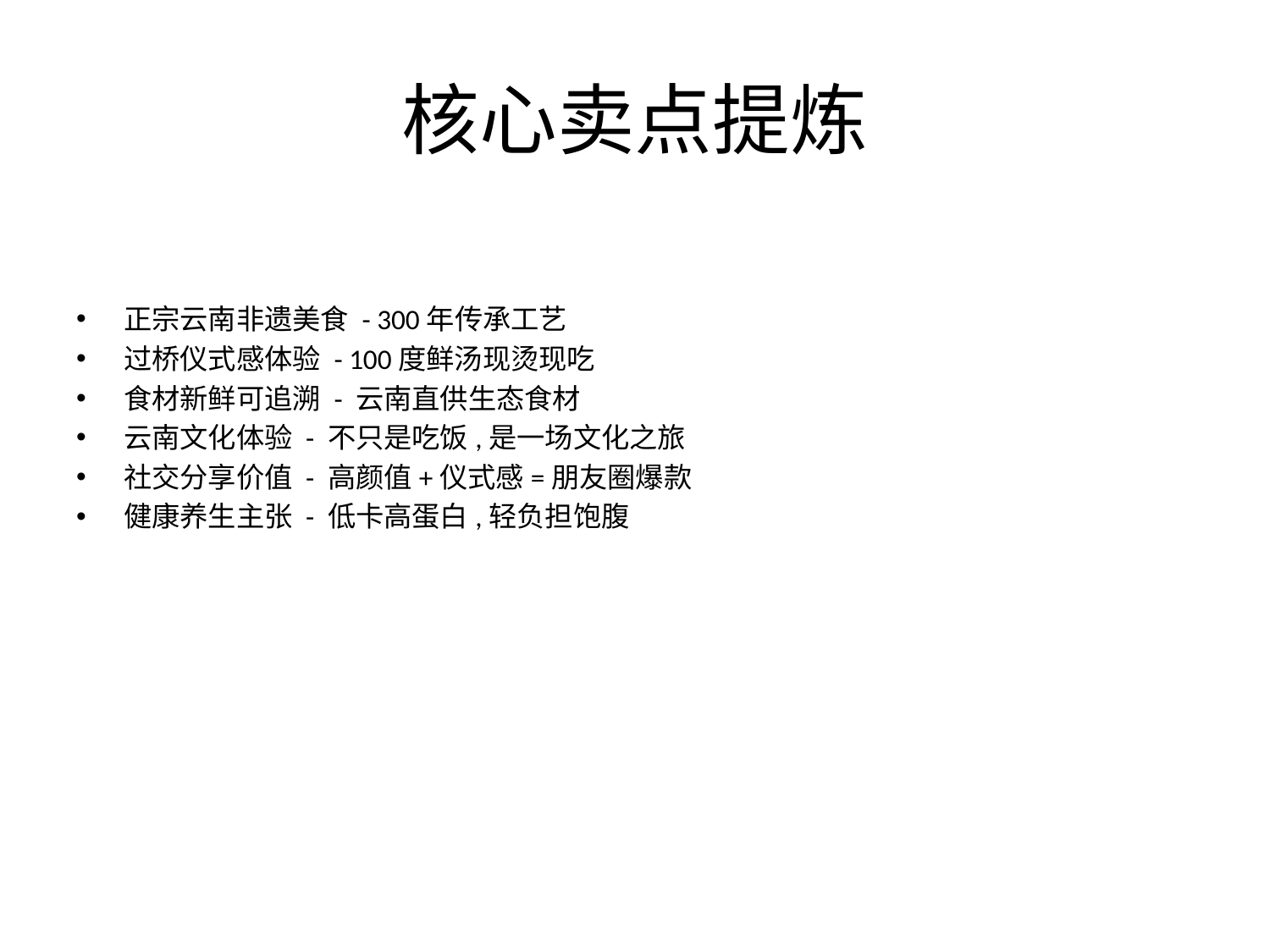

# 核心卖点提炼

正宗云南非遗美食 - 300年传承工艺
过桥仪式感体验 - 100度鲜汤现烫现吃
食材新鲜可追溯 - 云南直供生态食材
云南文化体验 - 不只是吃饭,是一场文化之旅
社交分享价值 - 高颜值+仪式感=朋友圈爆款
健康养生主张 - 低卡高蛋白,轻负担饱腹